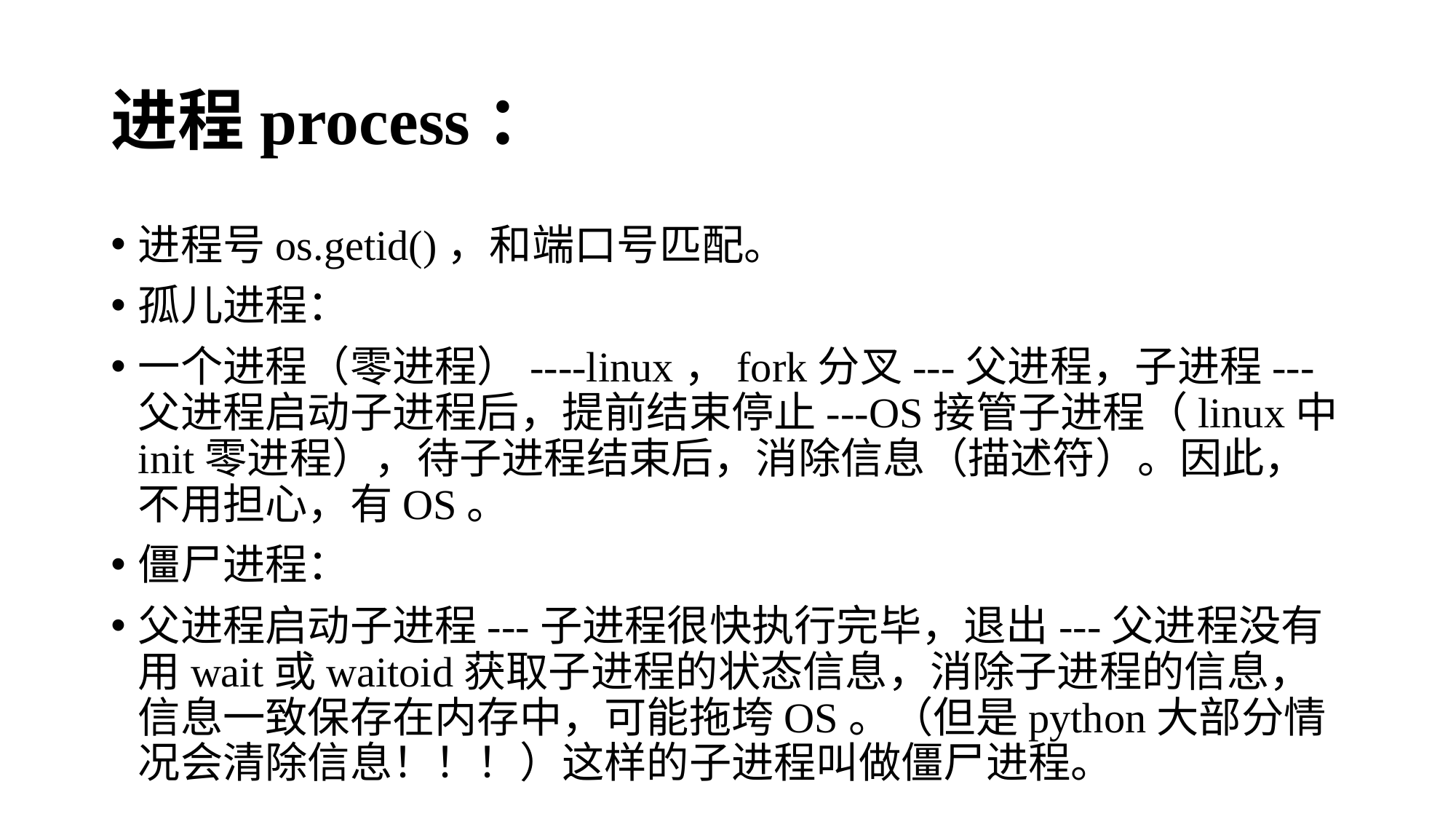

# 进程process：
进程号os.getid()，和端口号匹配。
孤儿进程：
一个进程（零进程）----linux，fork分叉---父进程，子进程---父进程启动子进程后，提前结束停止---OS接管子进程（linux中init零进程），待子进程结束后，消除信息（描述符）。因此，不用担心，有OS。
僵尸进程：
父进程启动子进程---子进程很快执行完毕，退出---父进程没有用wait或waitoid获取子进程的状态信息，消除子进程的信息，信息一致保存在内存中，可能拖垮OS。（但是python大部分情况会清除信息！！！）这样的子进程叫做僵尸进程。